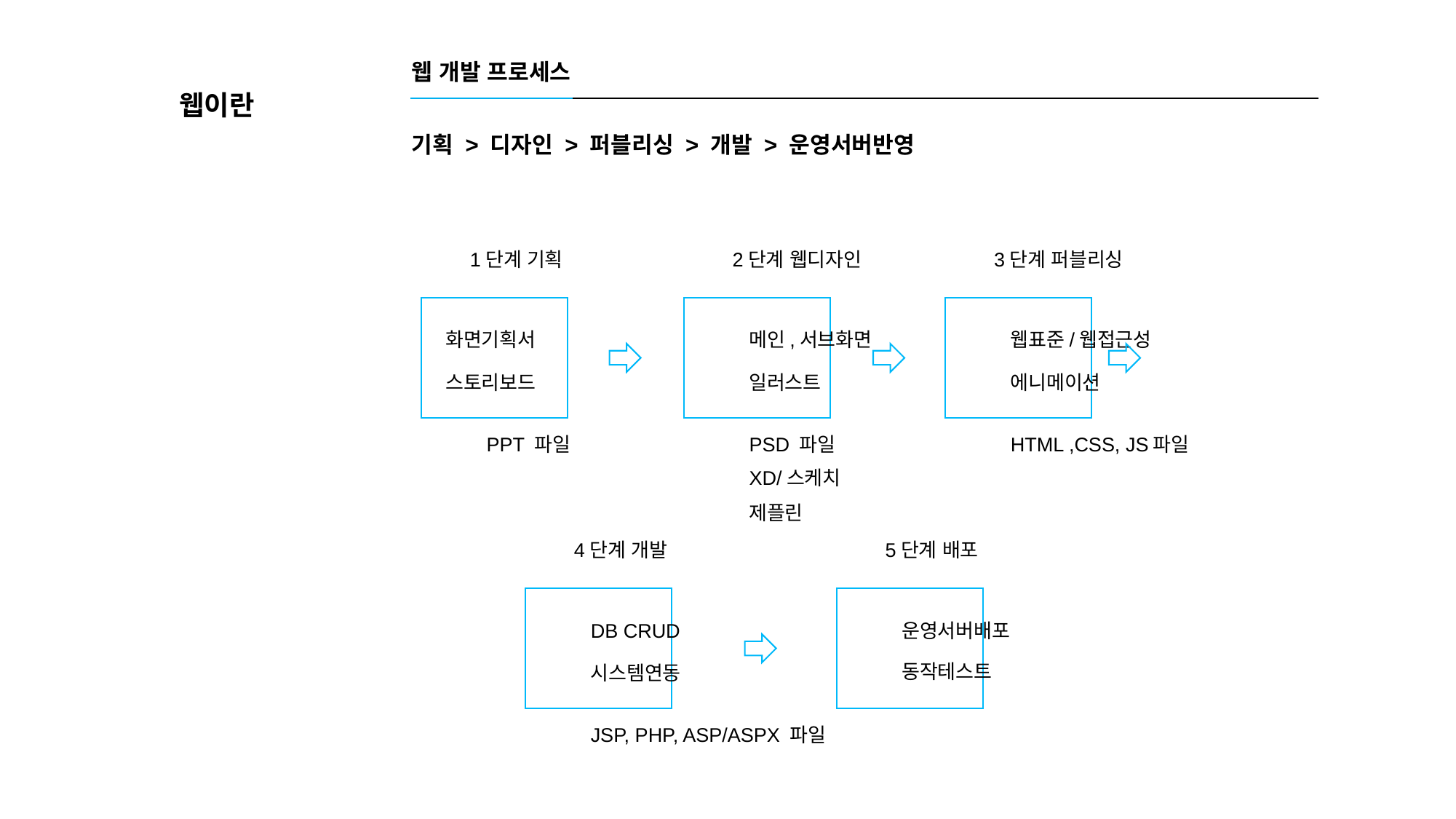

웹 개발 프로세스
웹이란
기획 > 디자인 > 퍼블리싱 > 개발 > 운영서버반영
1단계 기획
2단계 웹디자인
3단계 퍼블리싱

화면기획서
메인,서브화면
웹표준/웹접근성

스토리보드
일러스트
에니메이션
PPT 파일
PSD 파일
HTML ,CSS, JS파일
XD/스케치
제플린
4단계 개발
5단계 배포

DB CRUD
운영서버배포

동작테스트
시스템연동
JSP, PHP, ASP/ASPX 파일